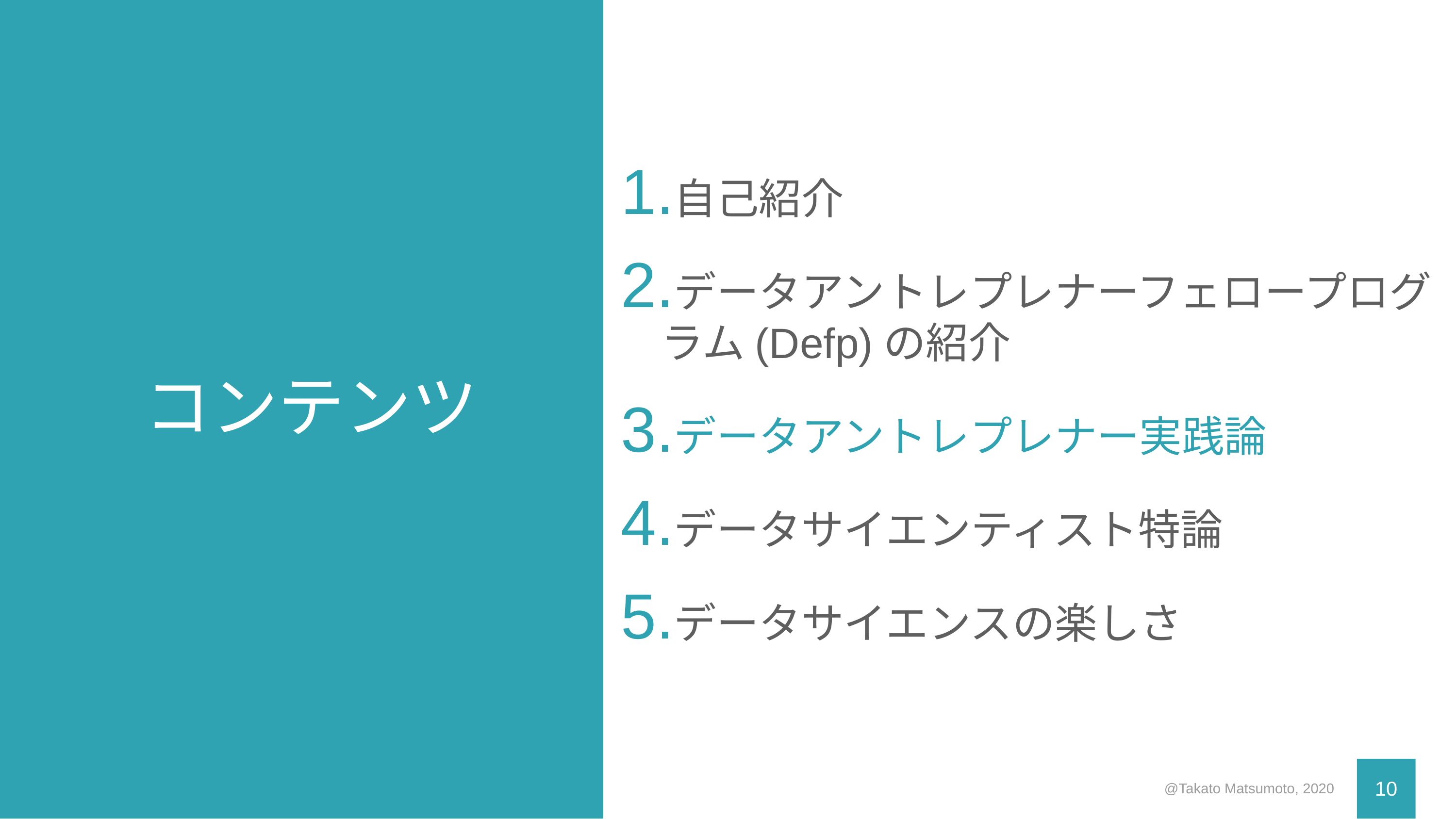

自己紹介
データアントレプレナーフェロープログラム(Defp)の紹介
データアントレプレナー実践論
データサイエンティスト特論
データサイエンスの楽しさ
# コンテンツ
@Takato Matsumoto, 2020
10